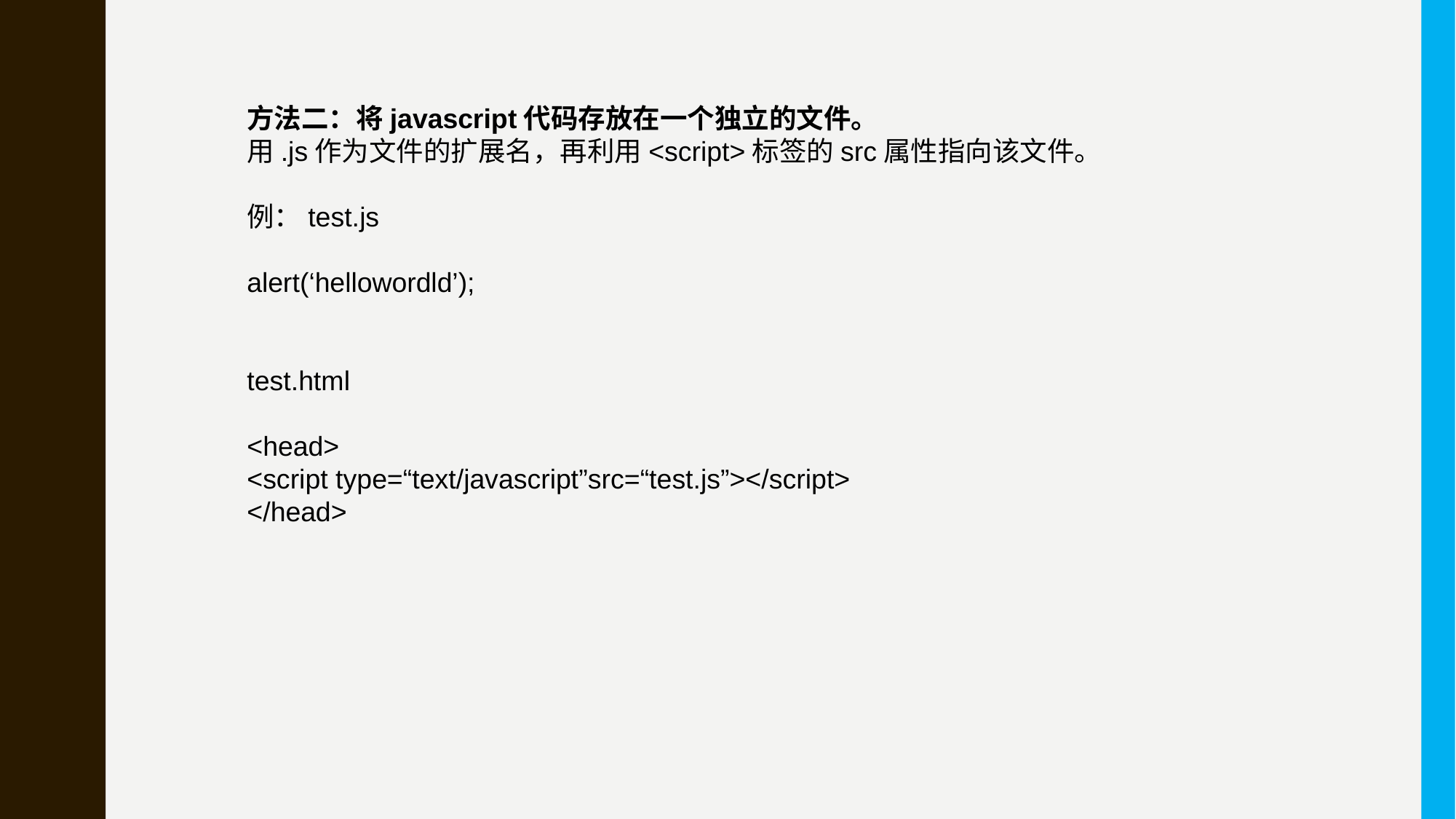

方法二：将javascript代码存放在一个独立的文件。
用.js作为文件的扩展名，再利用<script>标签的src属性指向该文件。

例：test.js

alert(‘hellowordld’);

test.html

<head>
<script type=“text/javascript”src=“test.js”></script>
</head>